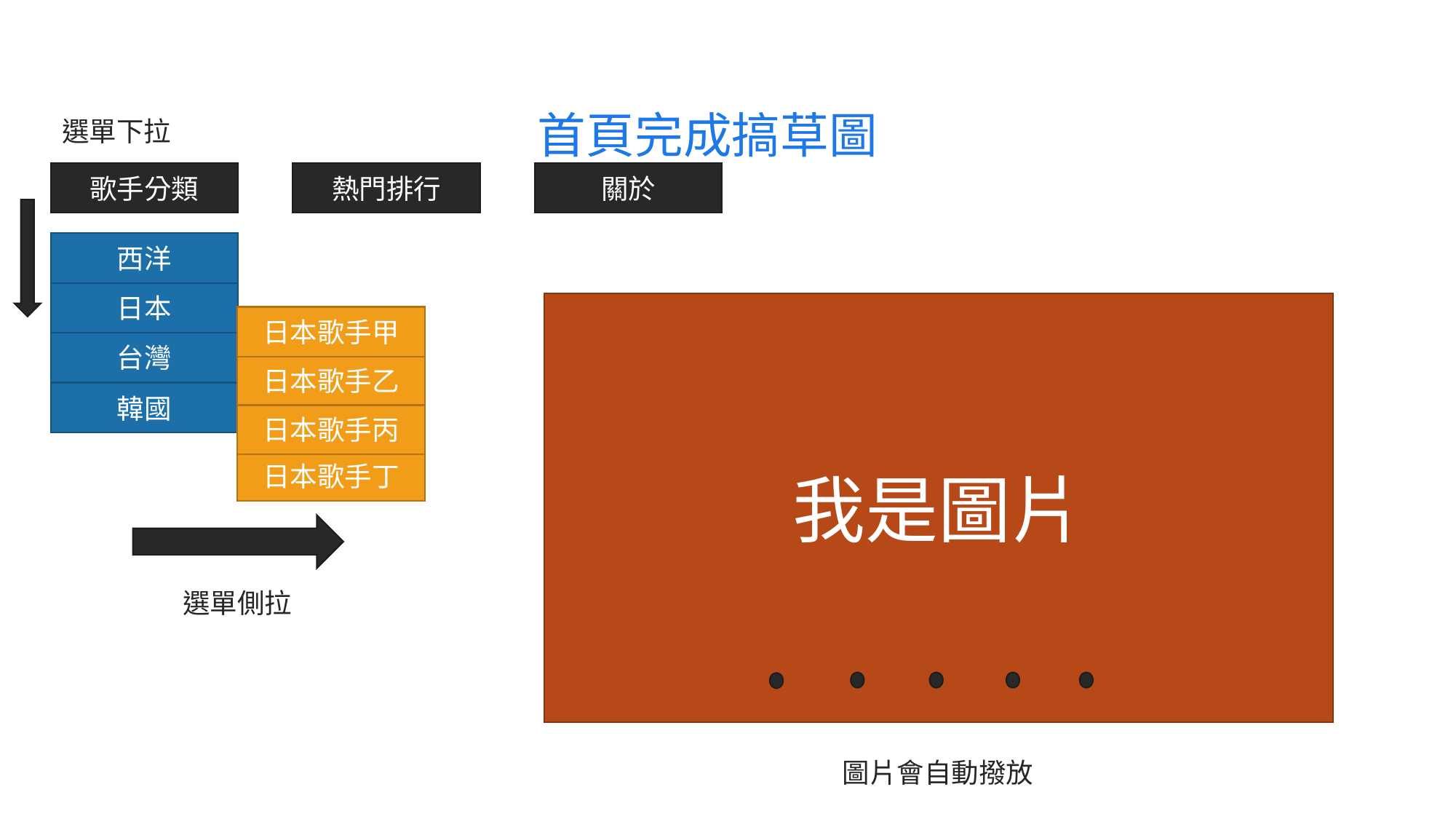

首頁完成搞草圖
選單下拉
歌手分類
熱門排行
關於

西洋
日本
我是圖片
日本歌手甲
台灣
日本歌手乙
韓國
日本歌手丙
日本歌手丁

選單側拉

圖片會自動撥放